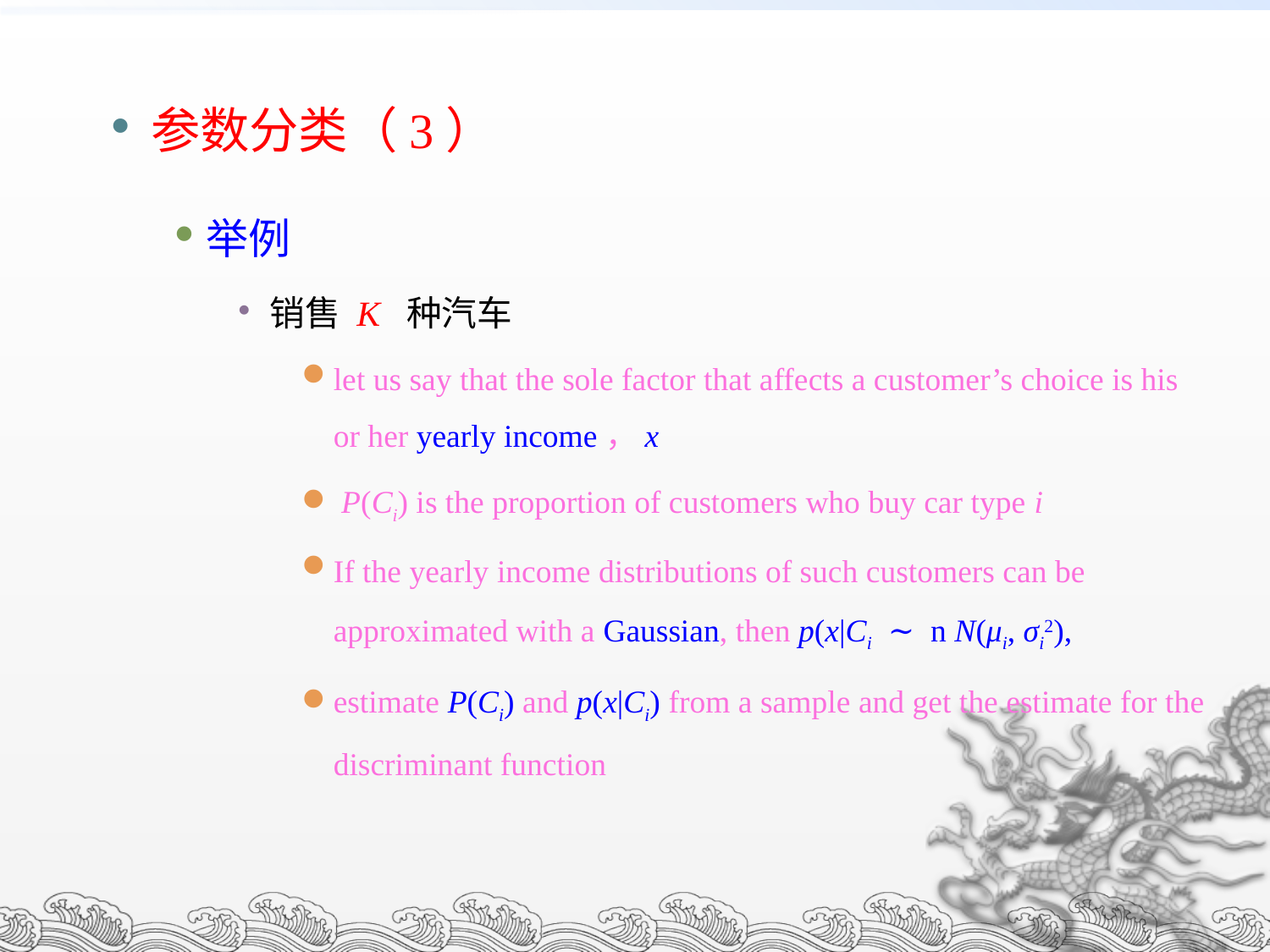

参数分类（3）

举例
销售 K  种汽车
let us say that the sole factor that affects a customer’s choice is his or her yearly income，x
 P(Ci) is the proportion of customers who buy car type i
If the yearly income distributions of such customers can be approximated with a Gaussian, then p(x|Ci  ∼  n N(μi, σi2),
estimate P(Ci) and p(x|Ci) from a sample and get the estimate for the discriminant function